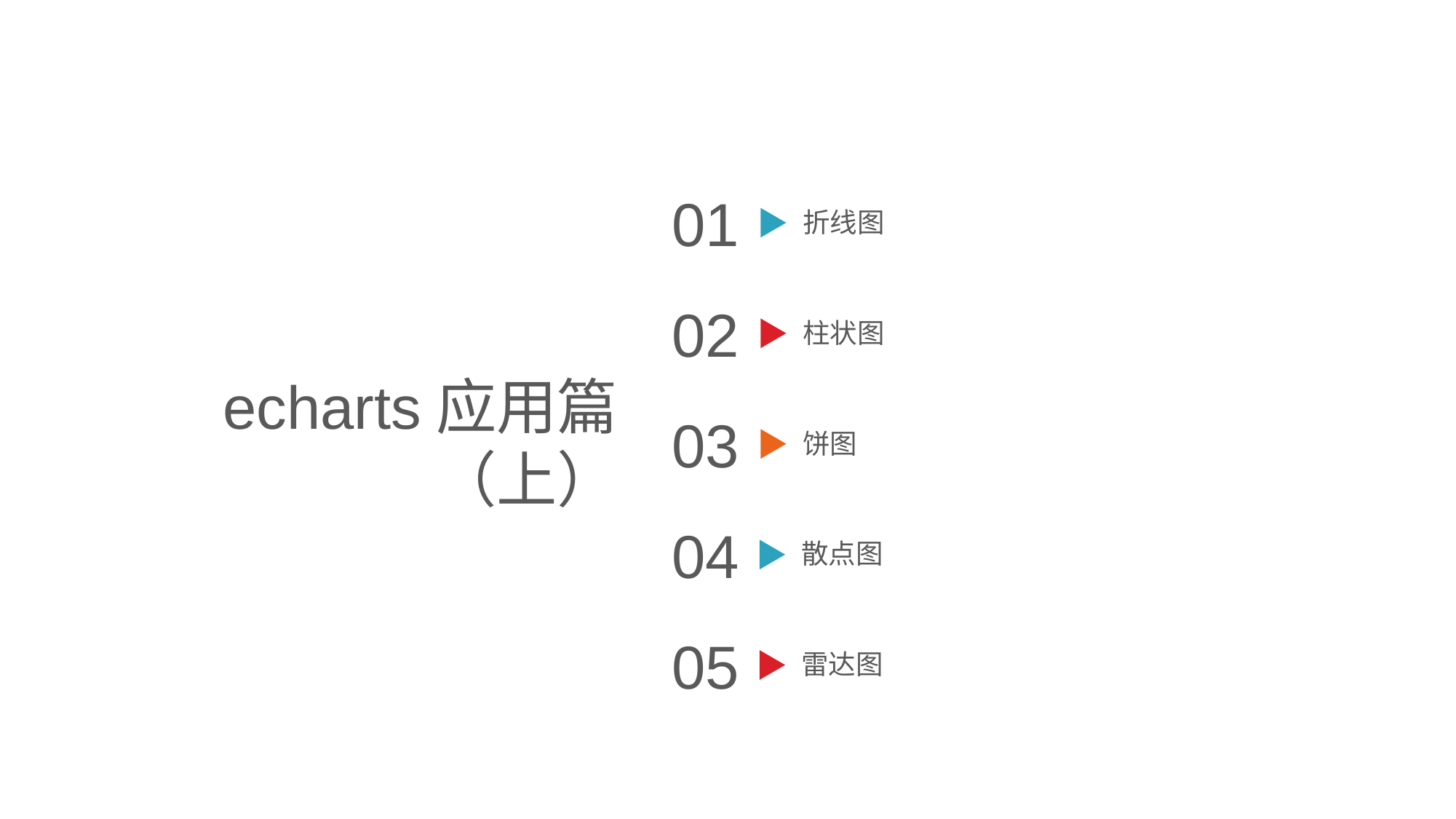

01
折线图

02
柱状图

03
饼图

04
散点图

05
雷达图

echarts应用篇（上）